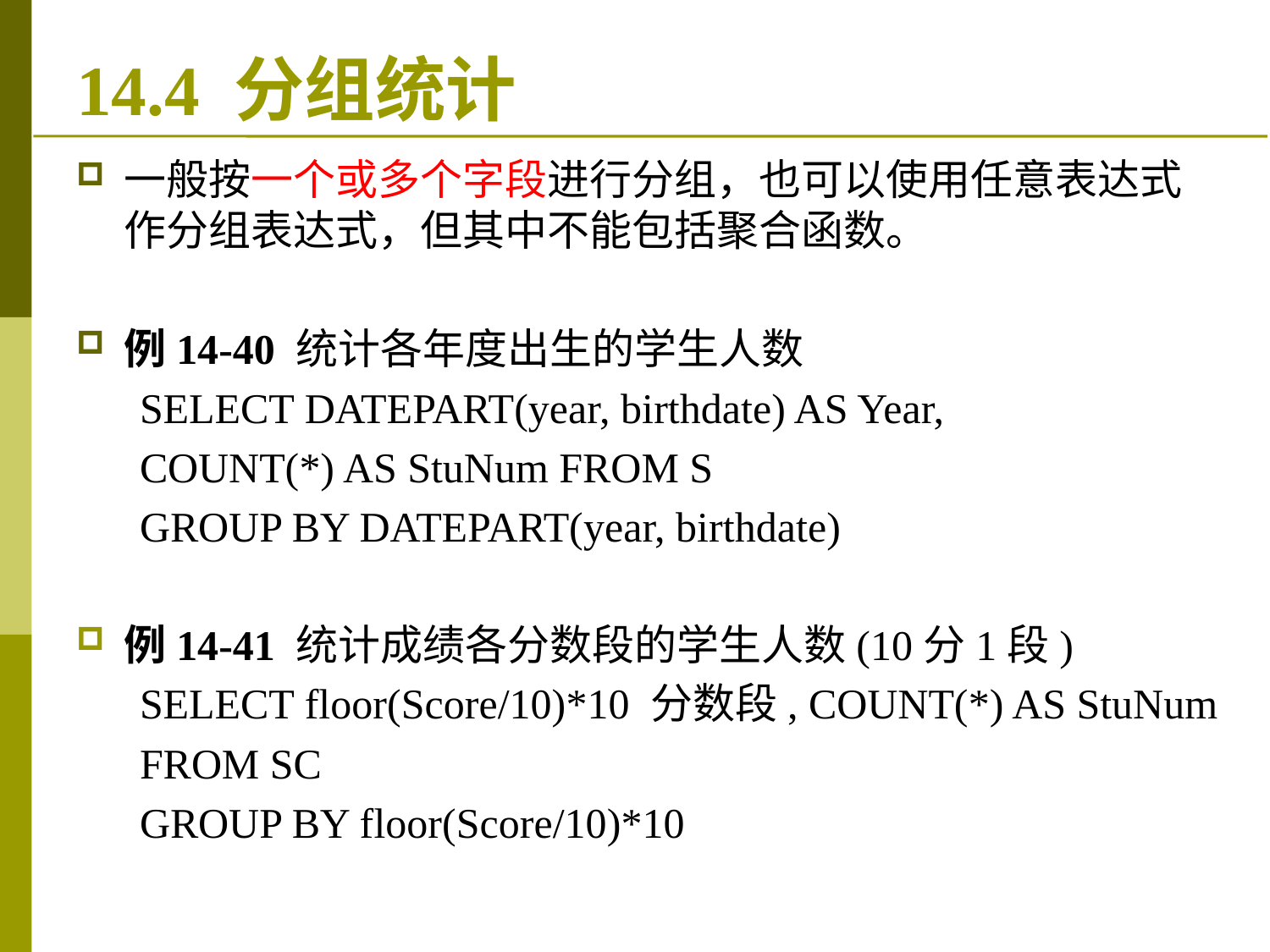

# 14.4 分组统计
一般按一个或多个字段进行分组，也可以使用任意表达式作分组表达式，但其中不能包括聚合函数。

例14-40 统计各年度出生的学生人数
SELECT DATEPART(year, birthdate) AS Year,
COUNT(*) AS StuNum FROM S
GROUP BY DATEPART(year, birthdate)

例14-41 统计成绩各分数段的学生人数(10分1段)
      SELECT floor(Score/10)*10 分数段, COUNT(*) AS StuNum
      FROM SC
GROUP BY floor(Score/10)*10